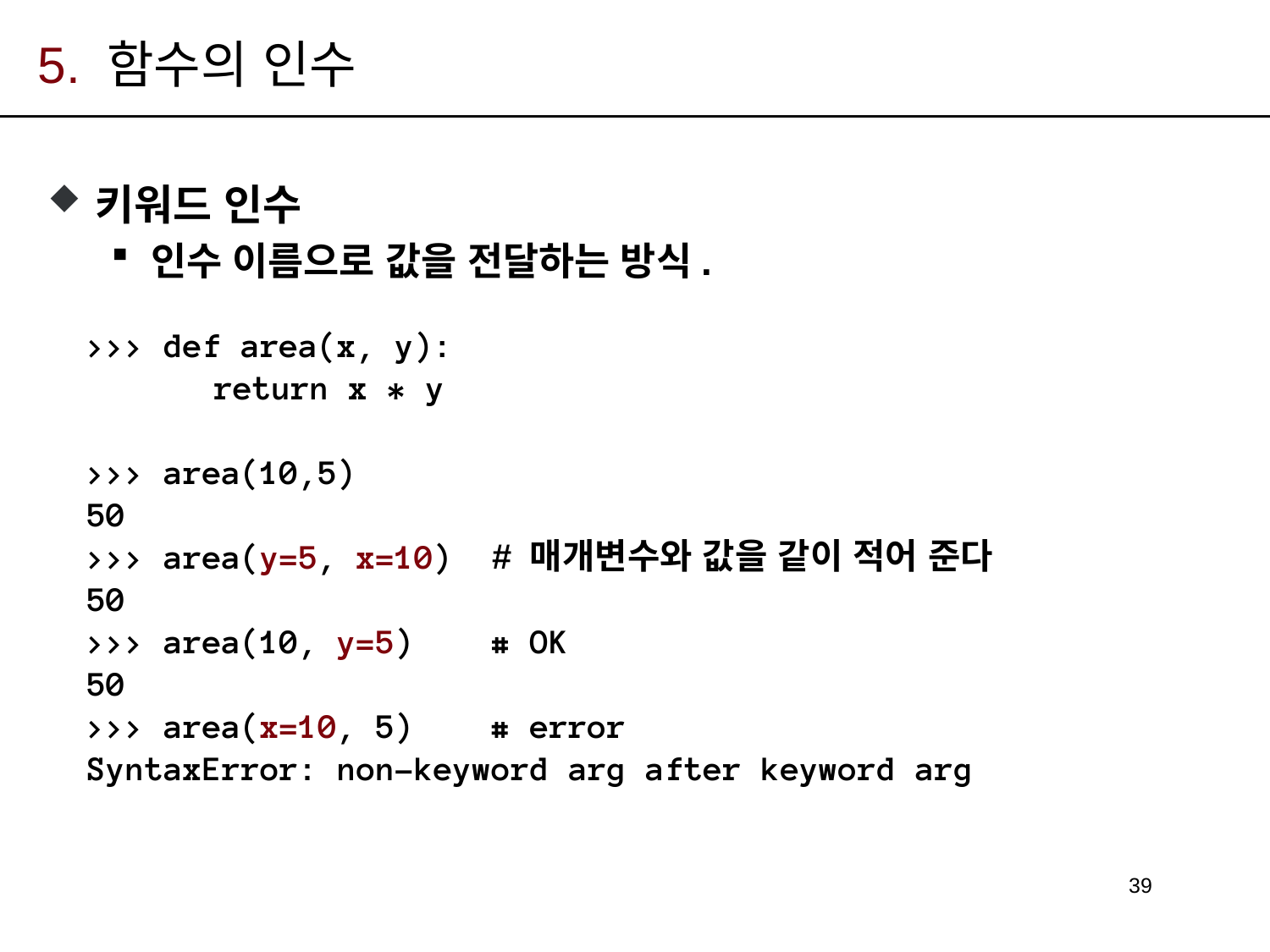

# 5. 함수의 인수
키워드 인수
인수 이름으로 값을 전달하는 방식.

>>> def area(x, y):
	return x * y

>>> area(10,5)
50
>>> area(y=5, x=10)  # 매개변수와 값을 같이 적어 준다
50
>>> area(10, y=5)    # OK
50
>>> area(x=10, 5)    # error
SyntaxError: non-keyword arg after keyword arg
39